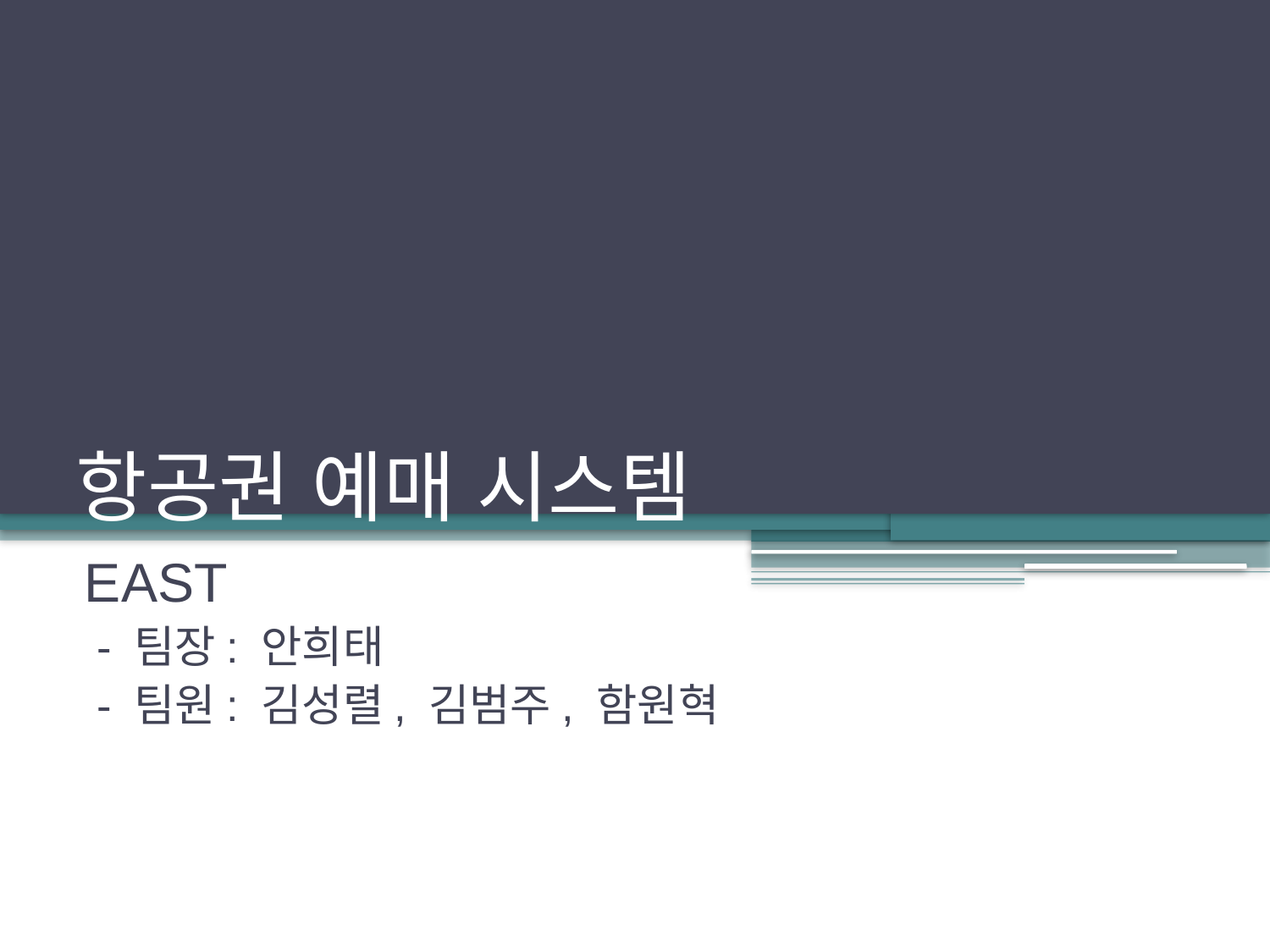

# 항공권 예매 시스템
EAST
 - 팀장: 안희태
 - 팀원: 김성렬, 김범주, 함원혁